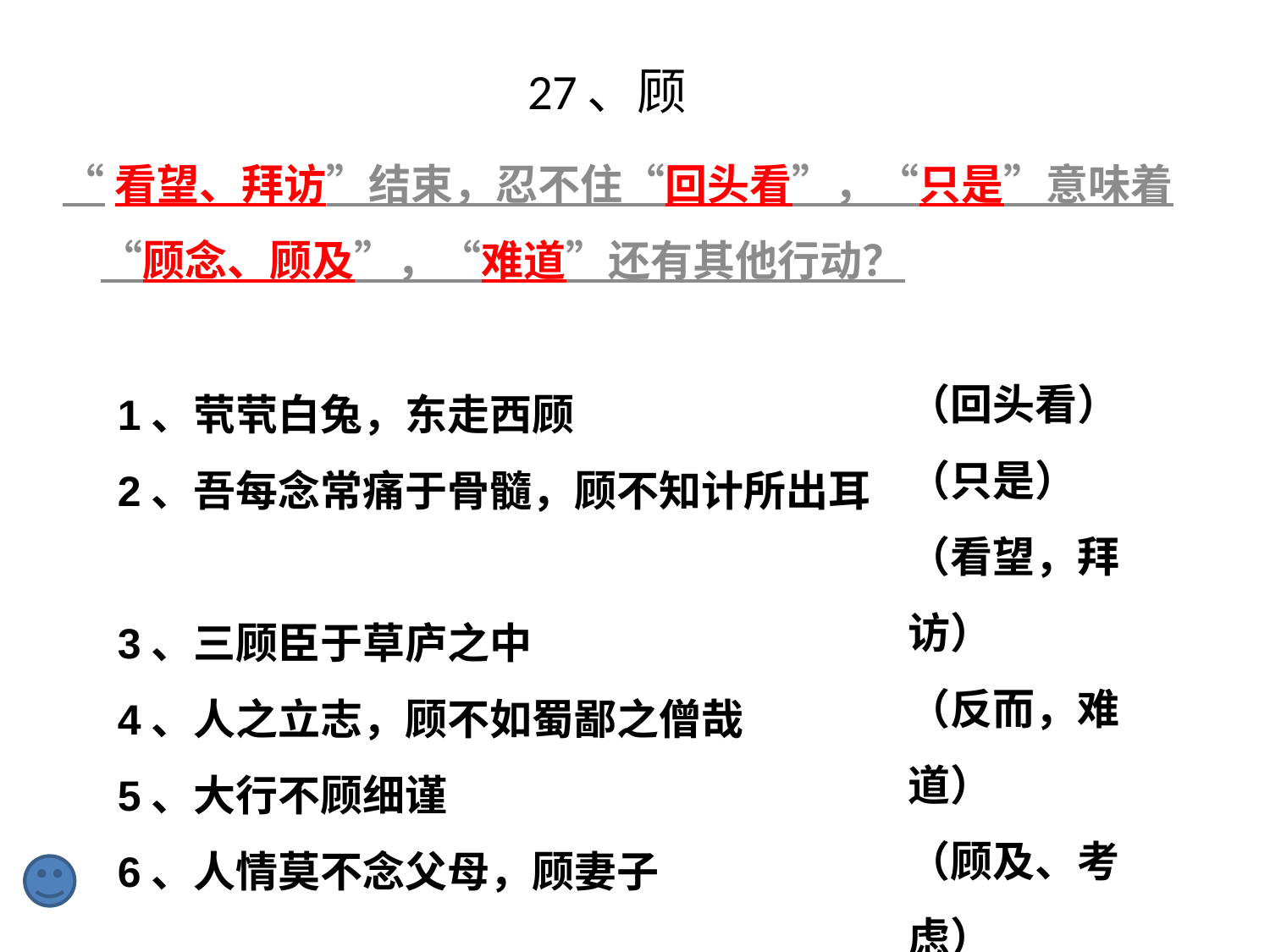

27、顾
“看望、拜访”结束，忍不住“回头看”，“只是”意味着“顾念、顾及”，“难道”还有其他行动？
（回头看）
（只是）
（看望，拜访）
（反而，难道）
（顾及、考虑）
（顾念、关心）

1、茕茕白兔，东走西顾
2、吾每念常痛于骨髓，顾不知计所出耳
3、三顾臣于草庐之中
4、人之立志，顾不如蜀鄙之僧哉
5、大行不顾细谨
6、人情莫不念父母，顾妻子